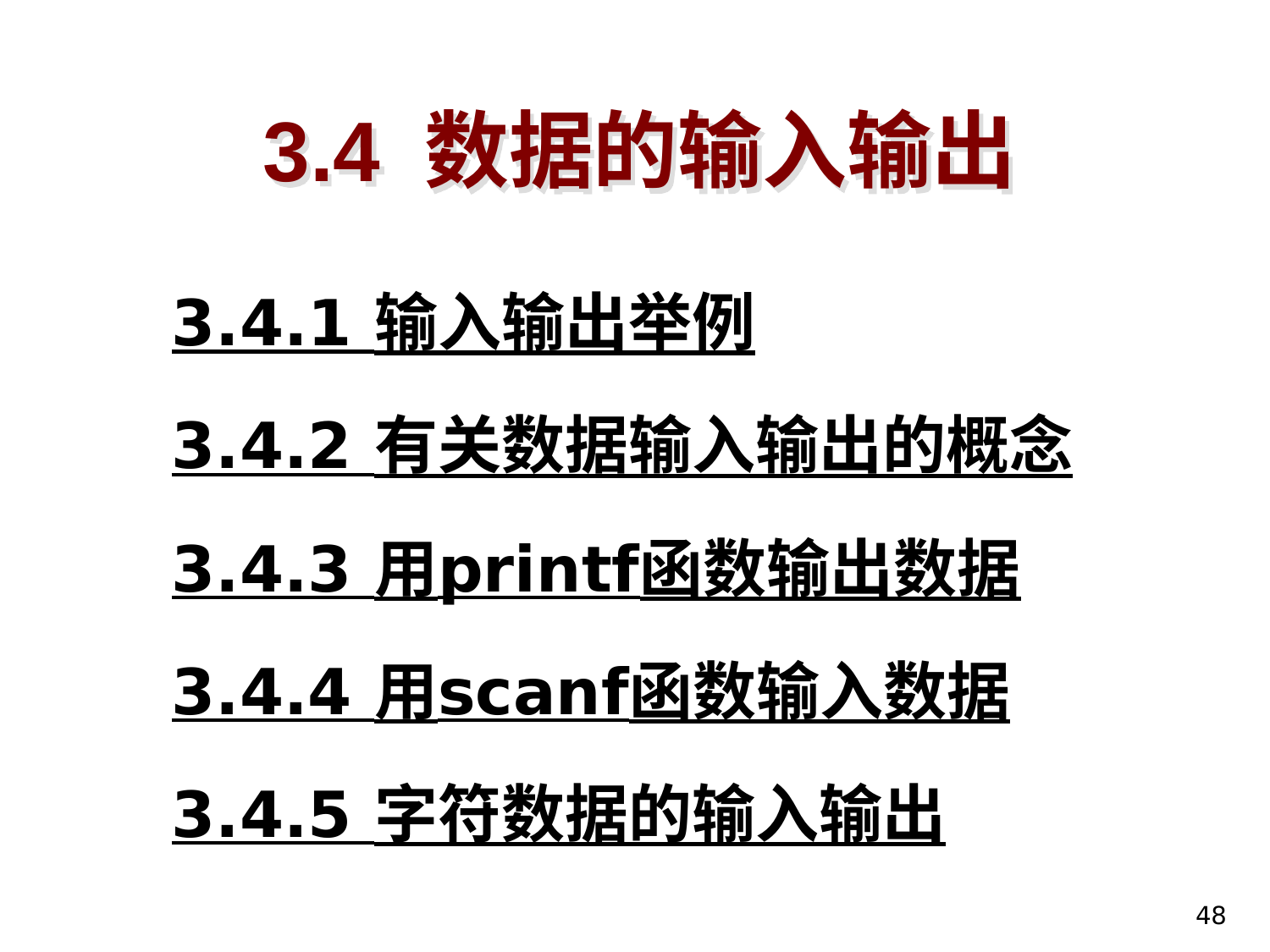

# 3.4 数据的输入输出
3.4.1 输入输出举例
3.4.2 有关数据输入输出的概念
3.4.3 用printf函数输出数据
3.4.4 用scanf函数输入数据
3.4.5 字符数据的输入输出
48